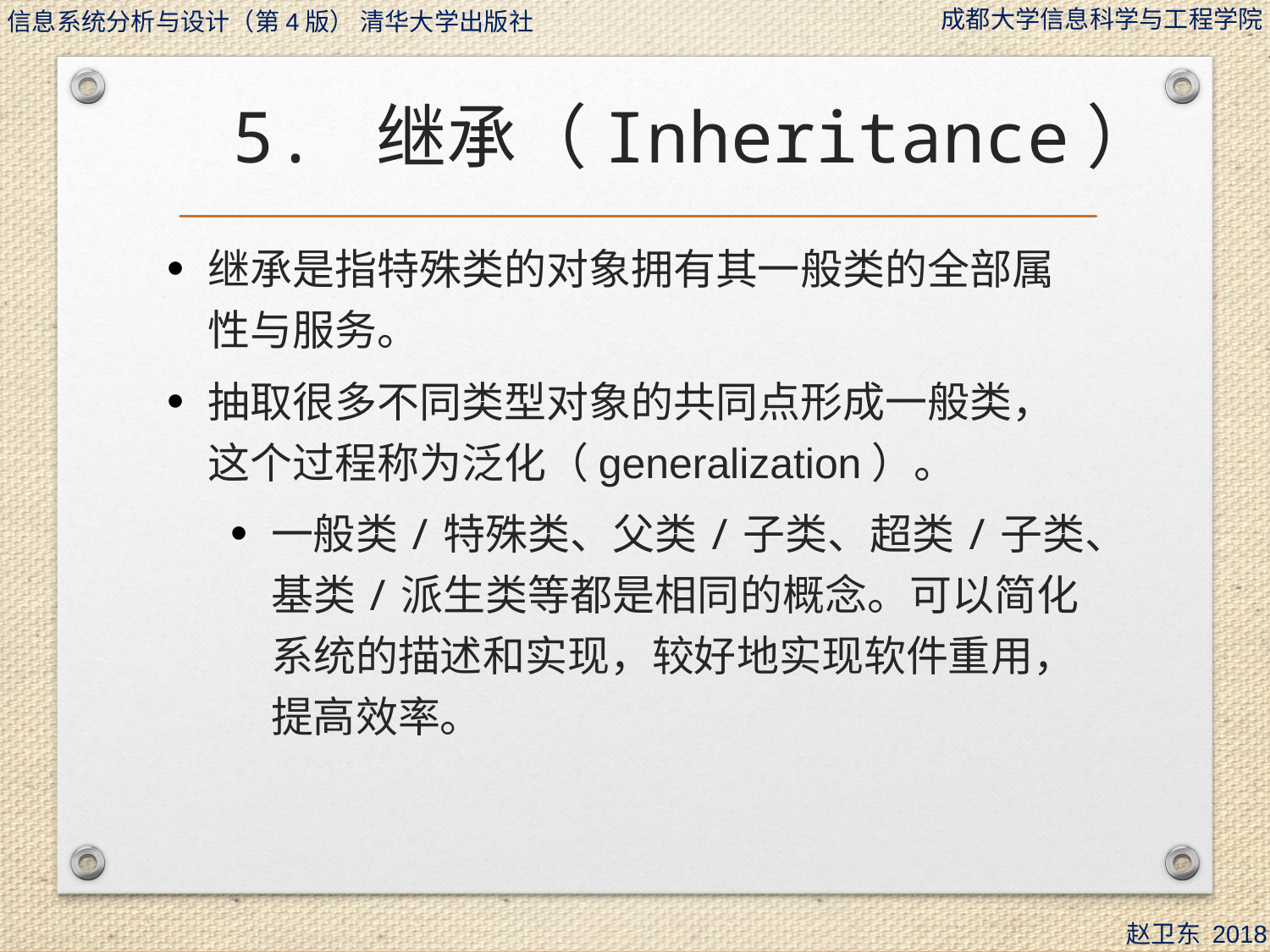

# 5. 继承（Inheritance）
继承是指特殊类的对象拥有其一般类的全部属性与服务。
抽取很多不同类型对象的共同点形成一般类，这个过程称为泛化（generalization）。
一般类/特殊类、父类/子类、超类/子类、基类/派生类等都是相同的概念。可以简化系统的描述和实现，较好地实现软件重用，提高效率。